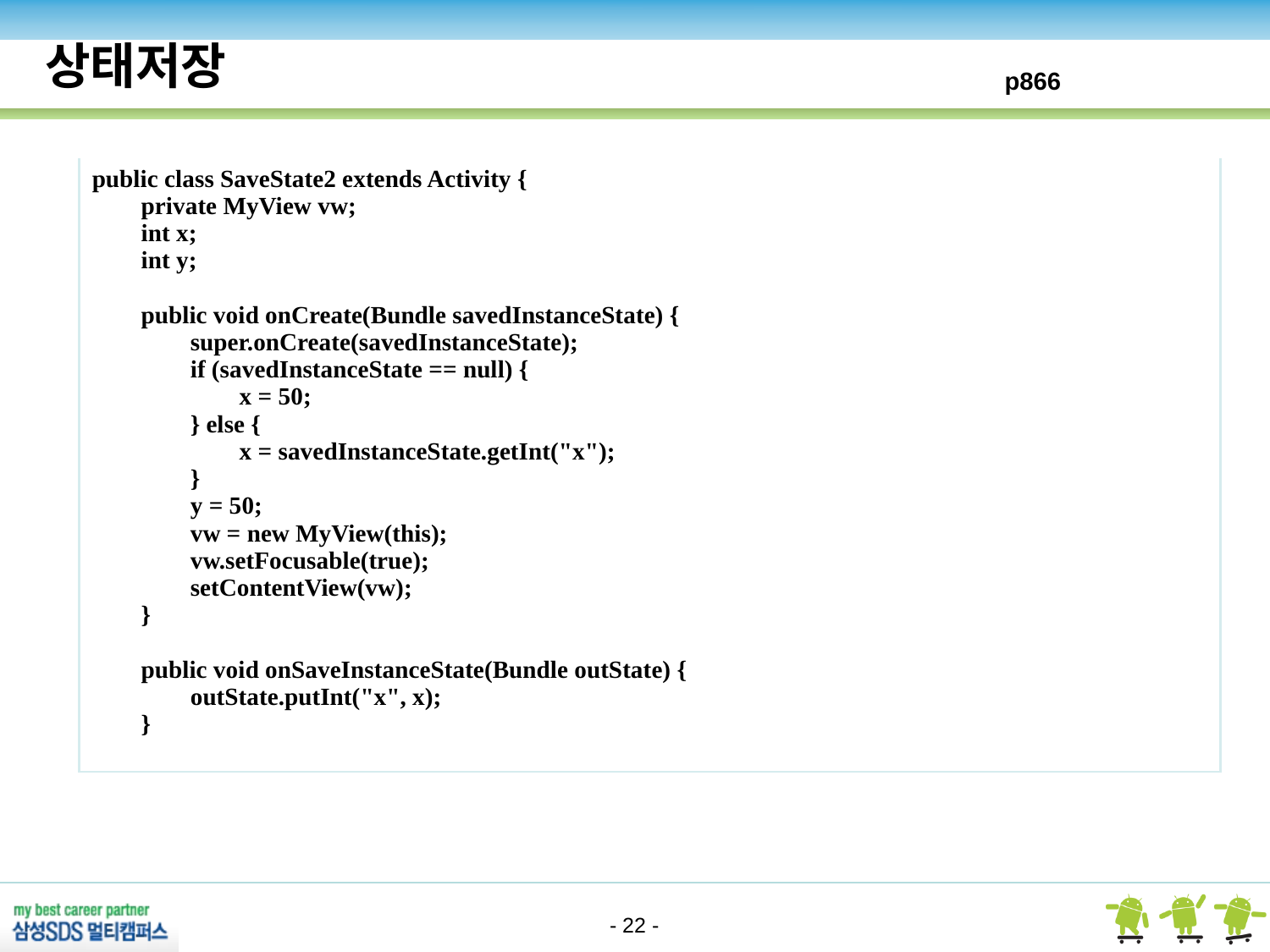

상태저장
p866
| public class SaveState2 extends Activity { private MyView vw; int x; int y; public void onCreate(Bundle savedInstanceState) { super.onCreate(savedInstanceState); if (savedInstanceState == null) { x = 50; } else { x = savedInstanceState.getInt("x"); } y = 50; vw = new MyView(this); vw.setFocusable(true); setContentView(vw); } public void onSaveInstanceState(Bundle outState) { outState.putInt("x", x); } |
| --- |
- 22 -